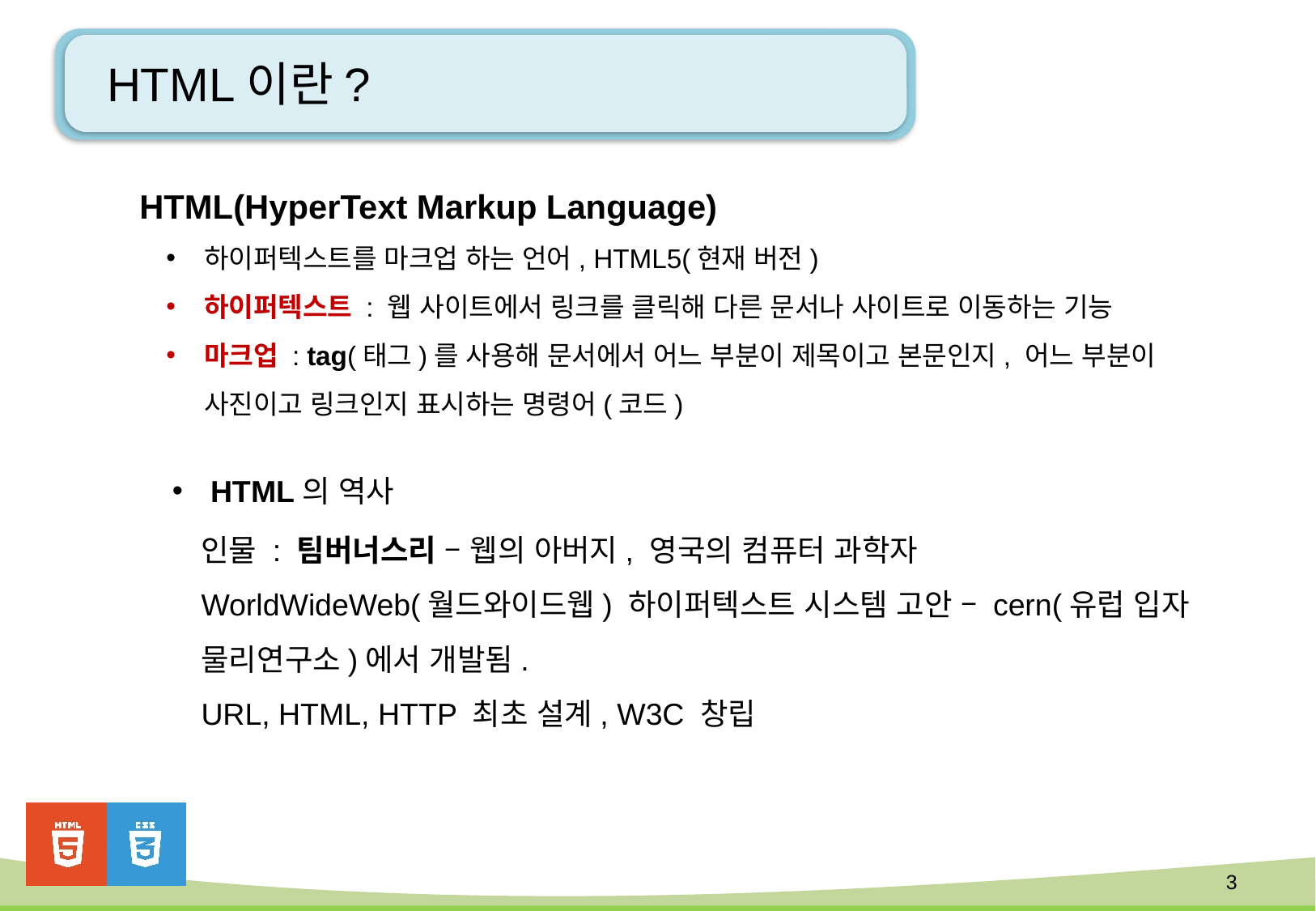

# HTML이란?
    HTML(HyperText Markup Language)
하이퍼텍스트를 마크업 하는 언어, HTML5(현재 버전)
하이퍼텍스트 : 웹 사이트에서 링크를 클릭해 다른 문서나 사이트로 이동하는 기능
마크업 : tag(태그)를 사용해 문서에서 어느 부분이 제목이고 본문인지, 어느 부분이 사진이고 링크인지 표시하는 명령어(코드)
HTML의 역사
인물 : 팀버너스리 – 웹의 아버지, 영국의 컴퓨터 과학자
WorldWideWeb(월드와이드웹) 하이퍼텍스트 시스템 고안 – cern(유럽 입자 물리연구소)에서 개발됨.
URL, HTML, HTTP 최초 설계, W3C 창립
3